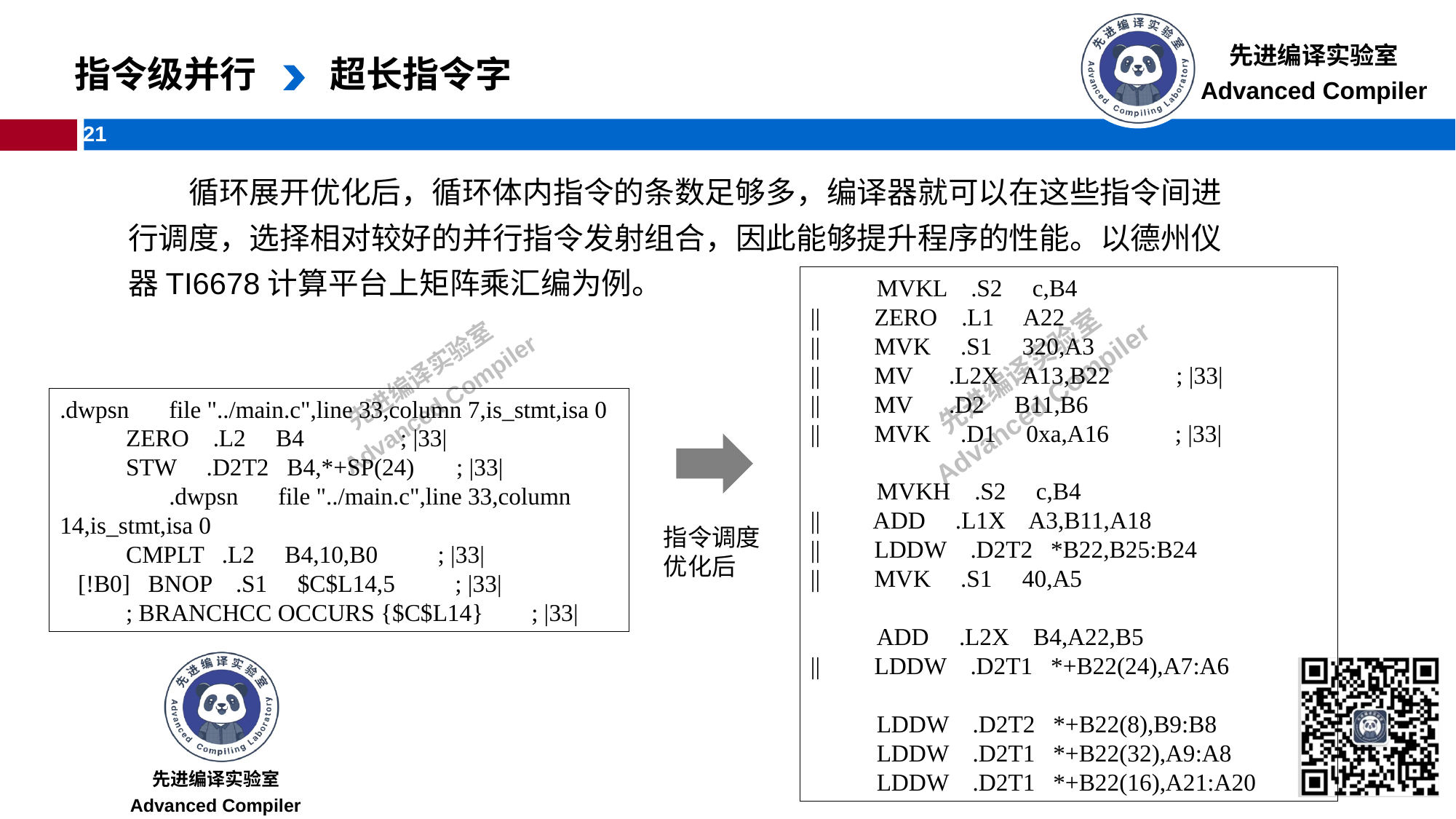

指令级并行
超长指令字

循环展开优化后，循环体内指令的条数足够多，编译器就可以在这些指令间进行调度，选择相对较好的并行指令发射组合，因此能够提升程序的性能。以德州仪器TI6678计算平台上矩阵乘汇编为例。
           MVKL    .S2     c,B4
||         ZERO    .L1     A22
||         MVK     .S1     320,A3
||         MV      .L2X    A13,B22           ; |33|
||         MV      .D2     B11,B6
||         MVK     .D1     0xa,A16           ; |33|

           MVKH    .S2     c,B4
||         ADD     .L1X    A3,B11,A18
||         LDDW    .D2T2   *B22,B25:B24
||         MVK     .S1     40,A5

           ADD     .L2X    B4,A22,B5
||         LDDW    .D2T1   *+B22(24),A7:A6

           LDDW    .D2T2   *+B22(8),B9:B8
           LDDW    .D2T1   *+B22(32),A9:A8
           LDDW    .D2T1   *+B22(16),A21:A20
.dwpsn	file "../main.c",line 33,column 7,is_stmt,isa 0
           ZERO    .L2     B4                ; |33|
           STW     .D2T2   B4,*+SP(24)       ; |33|
	.dwpsn	file "../main.c",line 33,column 14,is_stmt,isa 0
           CMPLT   .L2     B4,10,B0          ; |33|
   [!B0]   BNOP    .S1     $C$L14,5          ; |33|
           ; BRANCHCC OCCURS {$C$L14}        ; |33|

指令调度优化后